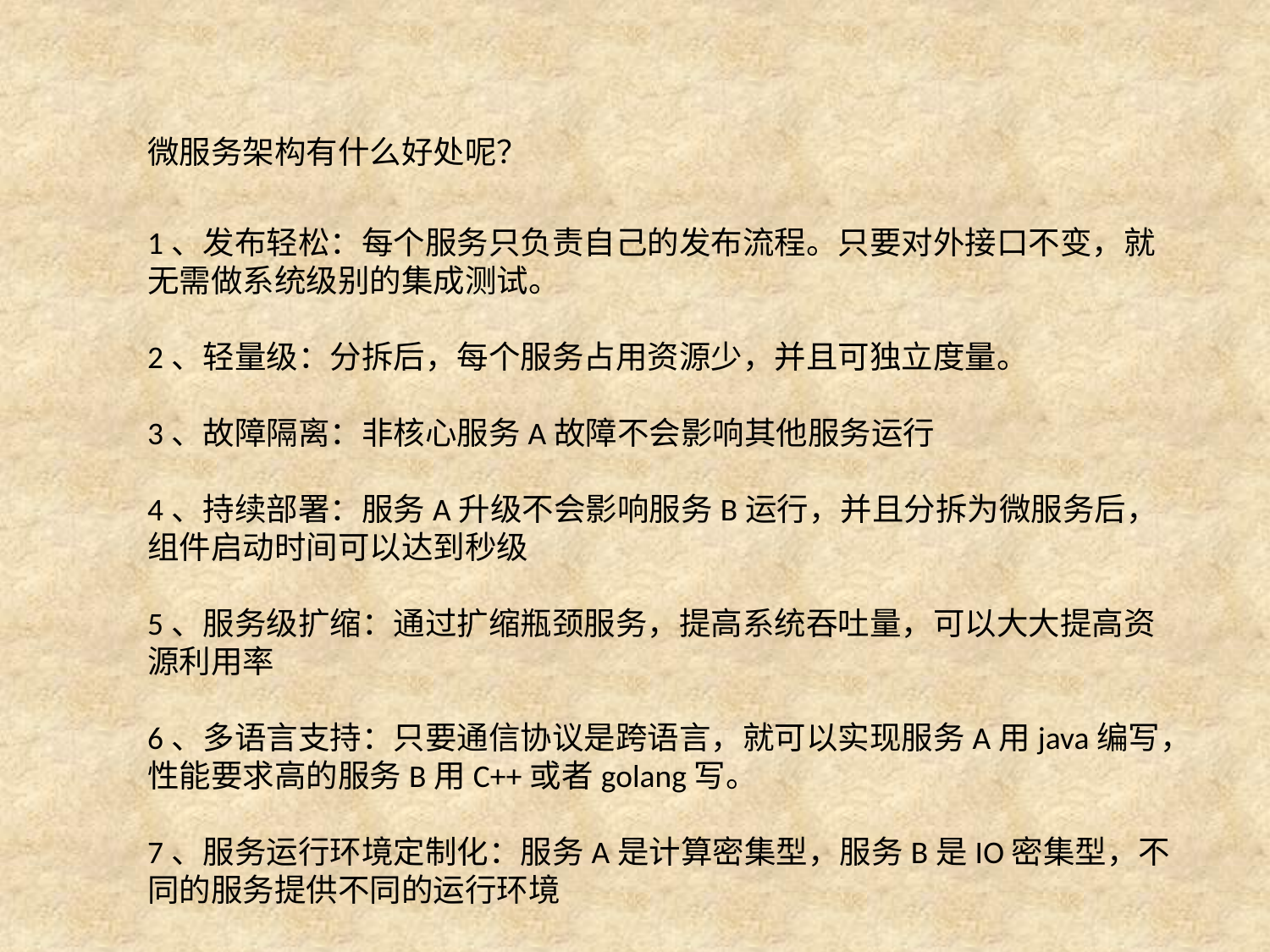

微服务架构有什么好处呢？

1、发布轻松：每个服务只负责自己的发布流程。只要对外接口不变，就无需做系统级别的集成测试。

2、轻量级：分拆后，每个服务占用资源少，并且可独立度量。

3、故障隔离：非核心服务A故障不会影响其他服务运行

4、持续部署：服务A升级不会影响服务B运行，并且分拆为微服务后，组件启动时间可以达到秒级

5、服务级扩缩：通过扩缩瓶颈服务，提高系统吞吐量，可以大大提高资源利用率

6、多语言支持：只要通信协议是跨语言，就可以实现服务A用java编写，性能要求高的服务B用C++或者golang写。

7、服务运行环境定制化：服务A是计算密集型，服务B是IO密集型，不同的服务提供不同的运行环境